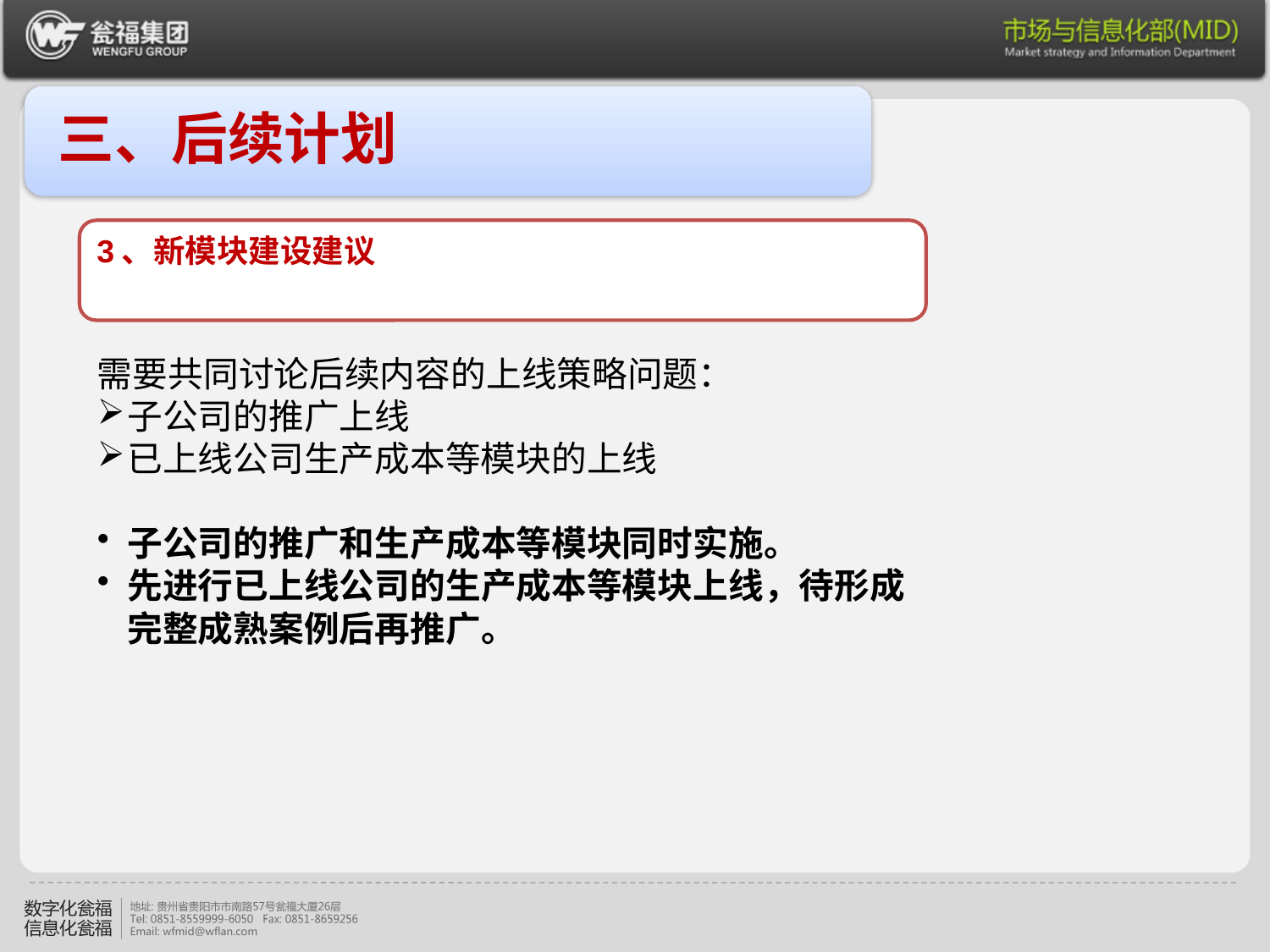

三、后续计划
3、新模块建设建议
需要共同讨论后续内容的上线策略问题：
子公司的推广上线
已上线公司生产成本等模块的上线

子公司的推广和生产成本等模块同时实施。
先进行已上线公司的生产成本等模块上线，待形成完整成熟案例后再推广。